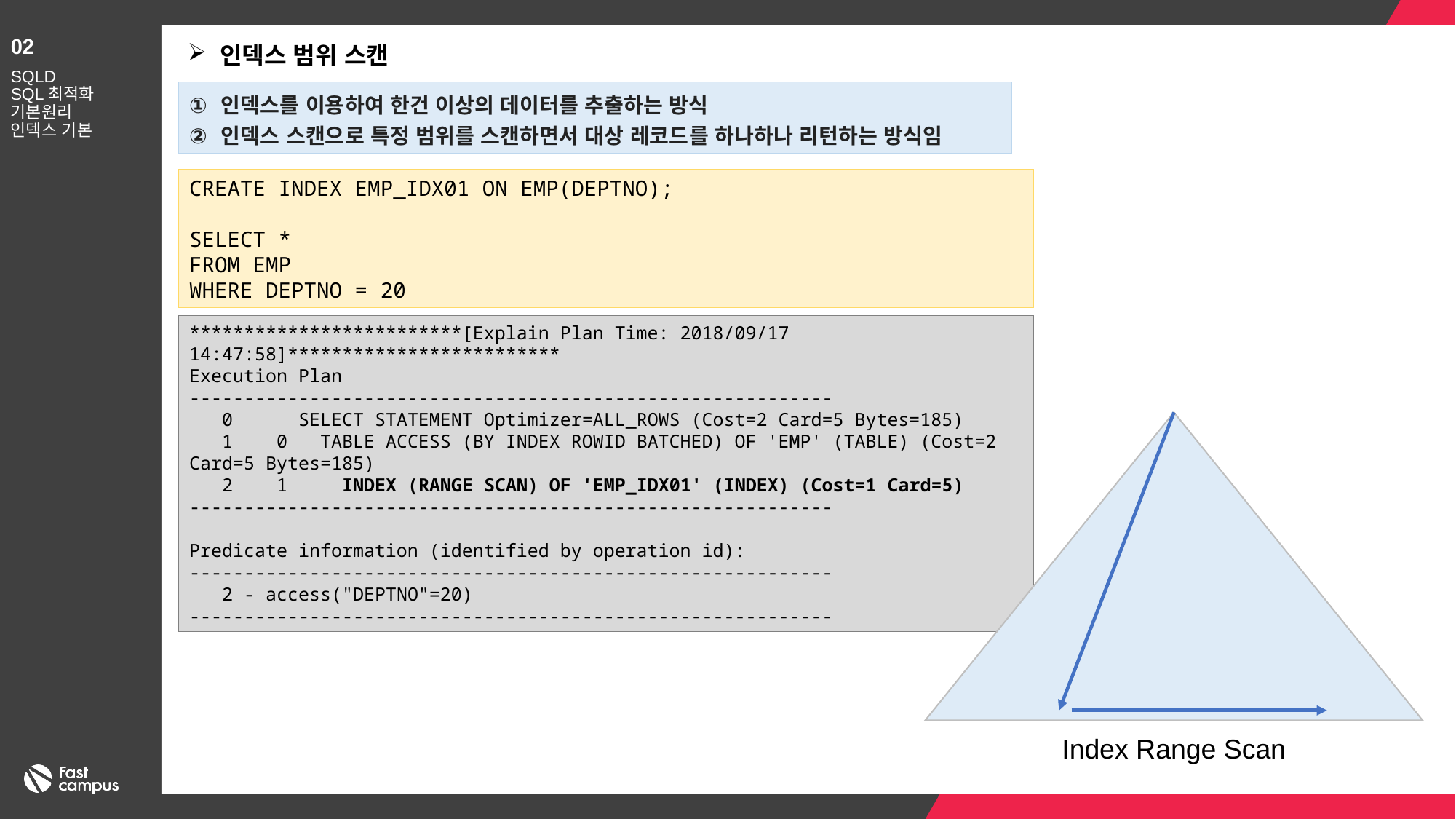

02
인덱스 범위 스캔
SQLD
SQL최적화 기본원리
인덱스 기본
인덱스를 이용하여 한건 이상의 데이터를 추출하는 방식
인덱스 스캔으로 특정 범위를 스캔하면서 대상 레코드를 하나하나 리턴하는 방식임
CREATE INDEX EMP_IDX01 ON EMP(DEPTNO);

SELECT *
FROM EMP
WHERE DEPTNO = 20
*************************[Explain Plan Time: 2018/09/17 14:47:58]*************************
Execution Plan
-----------------------------------------------------------
   0      SELECT STATEMENT Optimizer=ALL_ROWS (Cost=2 Card=5 Bytes=185)
   1    0   TABLE ACCESS (BY INDEX ROWID BATCHED) OF 'EMP' (TABLE) (Cost=2 Card=5 Bytes=185)
   2    1     INDEX (RANGE SCAN) OF 'EMP_IDX01' (INDEX) (Cost=1 Card=5)
-----------------------------------------------------------

Predicate information (identified by operation id):
-----------------------------------------------------------
   2 - access("DEPTNO"=20)
-----------------------------------------------------------

Index Range Scan